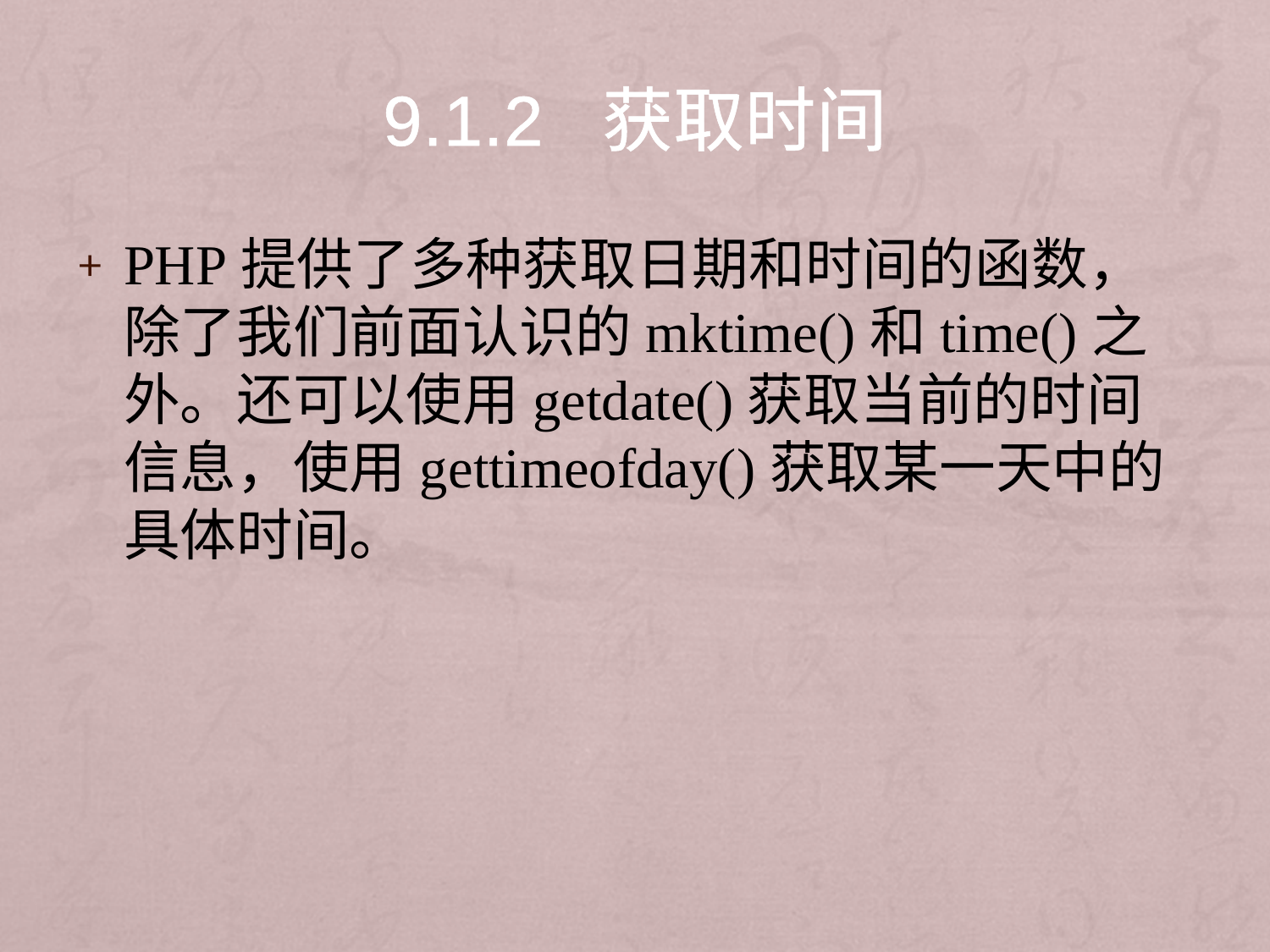

# 9.1.2  获取时间
PHP提供了多种获取日期和时间的函数，除了我们前面认识的mktime()和time()之外。还可以使用getdate()获取当前的时间信息，使用gettimeofday()获取某一天中的具体时间。